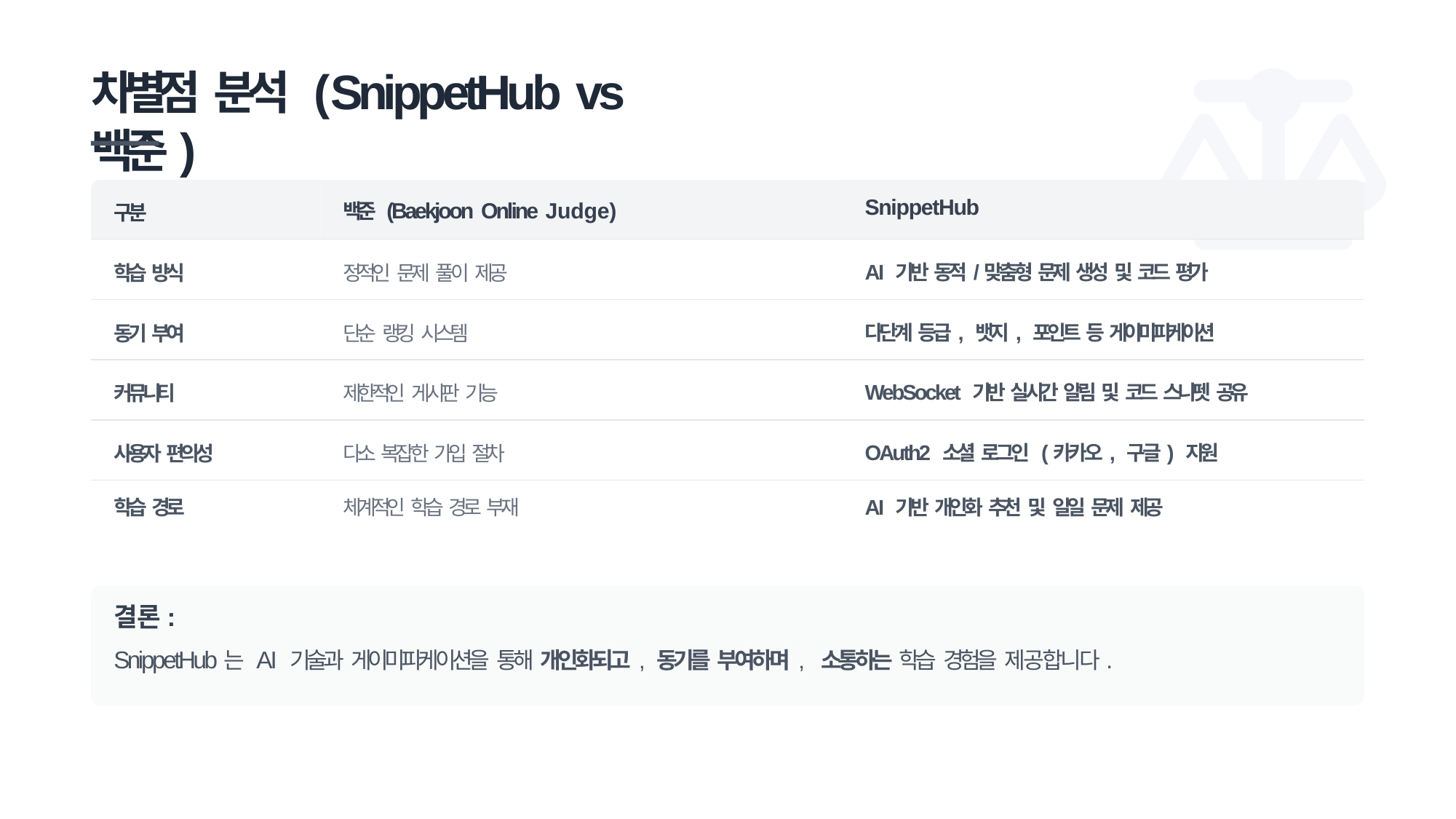

# 차별점 분석 (SnippetHub vs 백준)

| 구분 | 백준 (Baekjoon Online Judge) | SnippetHub |
| --- | --- | --- |
| 학습 방식 | 정적인 문제 풀이 제공 | AI 기반 동적/맞춤형 문제 생성 및 코드 평가 |
| 동기 부여 | 단순 랭킹 시스템 | 다단계 등급, 뱃지, 포인트 등 게이미피케이션 |
| 커뮤니티 | 제한적인 게시판 기능 | WebSocket 기반 실시간 알림 및 코드 스니펫 공유 |
| 사용자 편의성 | 다소 복잡한 가입 절차 | OAuth2 소셜 로그인 (카카오, 구글) 지원 |
| 학습 경로 | 체계적인 학습 경로 부재 | AI 기반 개인화 추천 및 일일 문제 제공 |

결론:
SnippetHub는 AI 기술과 게이미피케이션을 통해 개인화되고 ,  동기를 부여하며 ,  소통하는 학습 경험을 제공합니다.